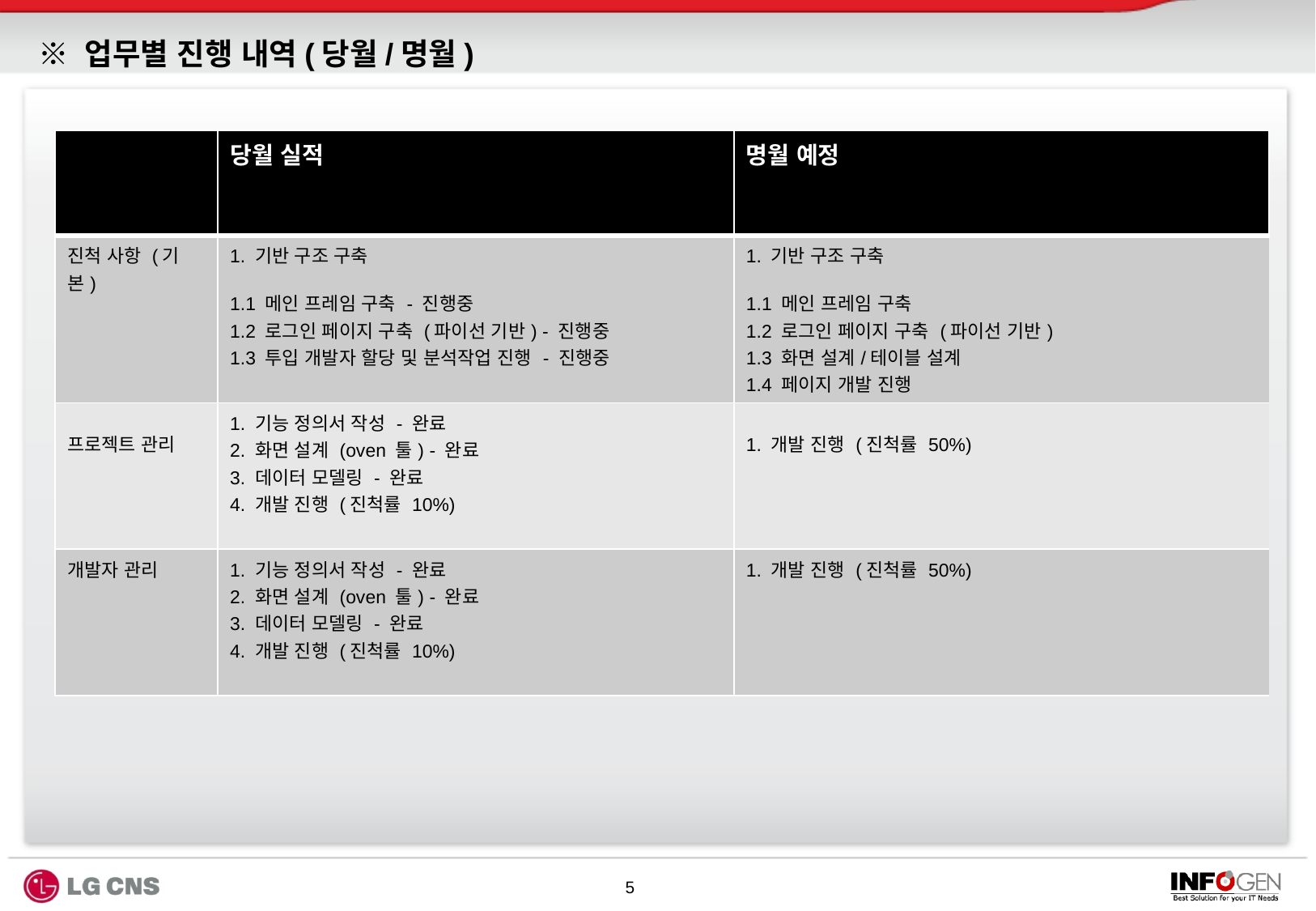

# ※ 업무별 진행 내역(당월/명월)
|  | 당월 실적 | 명월 예정 |
| --- | --- | --- |
| 진척 사항 (기본) | 1. 기반 구조 구축 1.1 메인 프레임 구축 - 진행중 1.2 로그인 페이지 구축 (파이선 기반) - 진행중 1.3 투입 개발자 할당 및 분석작업 진행 - 진행중 | 1. 기반 구조 구축 1.1 메인 프레임 구축 1.2 로그인 페이지 구축 (파이선 기반) 1.3 화면 설계/테이블 설계 1.4 페이지 개발 진행 |
| 프로젝트 관리 | 1. 기능 정의서 작성 - 완료 2. 화면 설계 (oven 툴) - 완료 3. 데이터 모델링 - 완료 4. 개발 진행 (진척률 10%) | 1. 개발 진행 (진척률 50%) |
| 개발자 관리 | 1. 기능 정의서 작성 - 완료 2. 화면 설계 (oven 툴) - 완료 3. 데이터 모델링 - 완료 4. 개발 진행 (진척률 10%) | 1. 개발 진행 (진척률 50%) |